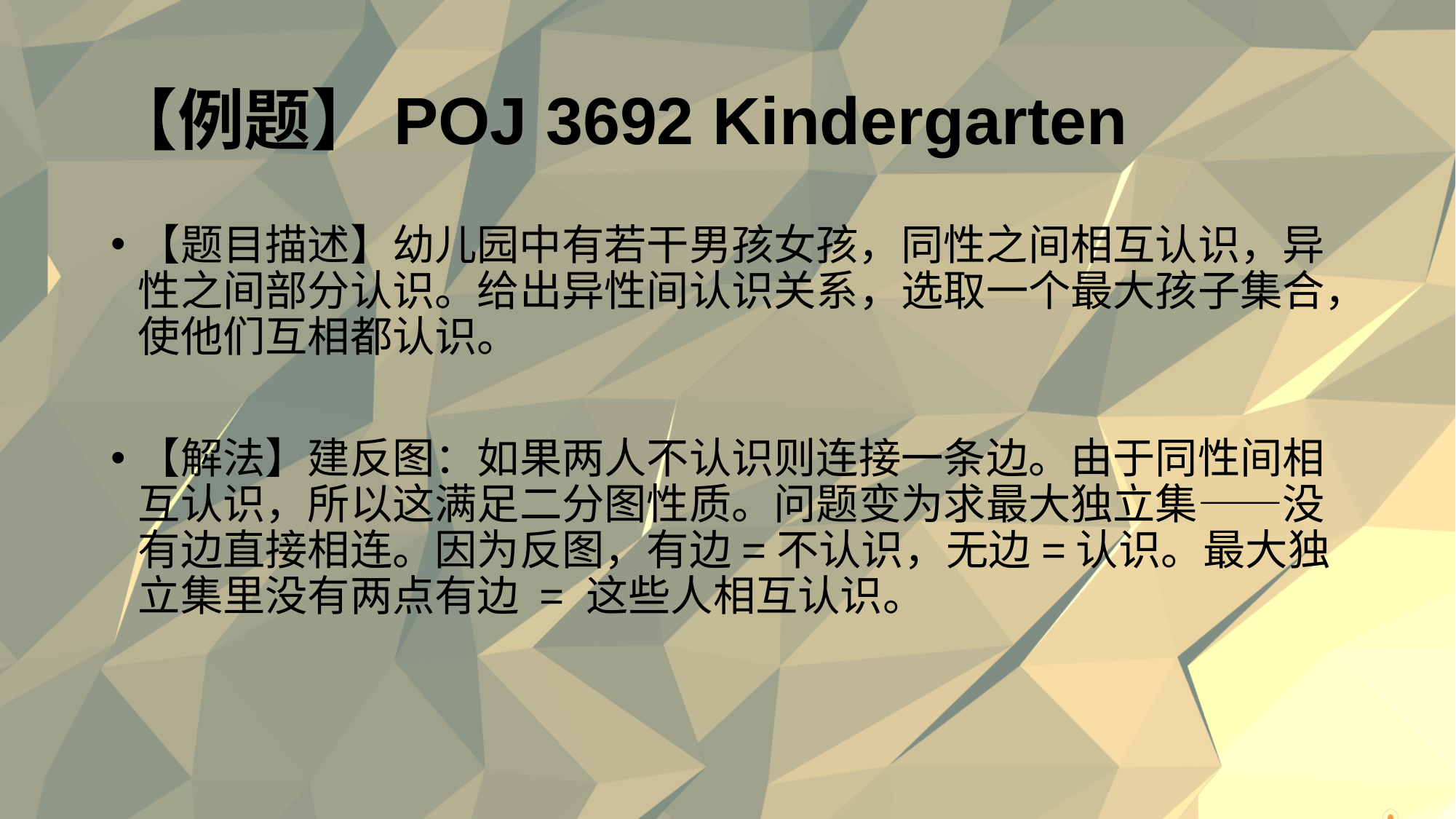

# 【例题】POJ 3692 Kindergarten
【题目描述】幼儿园中有若干男孩女孩，同性之间相互认识，异性之间部分认识。给出异性间认识关系，选取一个最大孩子集合，使他们互相都认识。

【解法】建反图：如果两人不认识则连接一条边。由于同性间相互认识，所以这满足二分图性质。问题变为求最大独立集——没有边直接相连。因为反图，有边=不认识，无边=认识。最大独立集里没有两点有边 = 这些人相互认识。